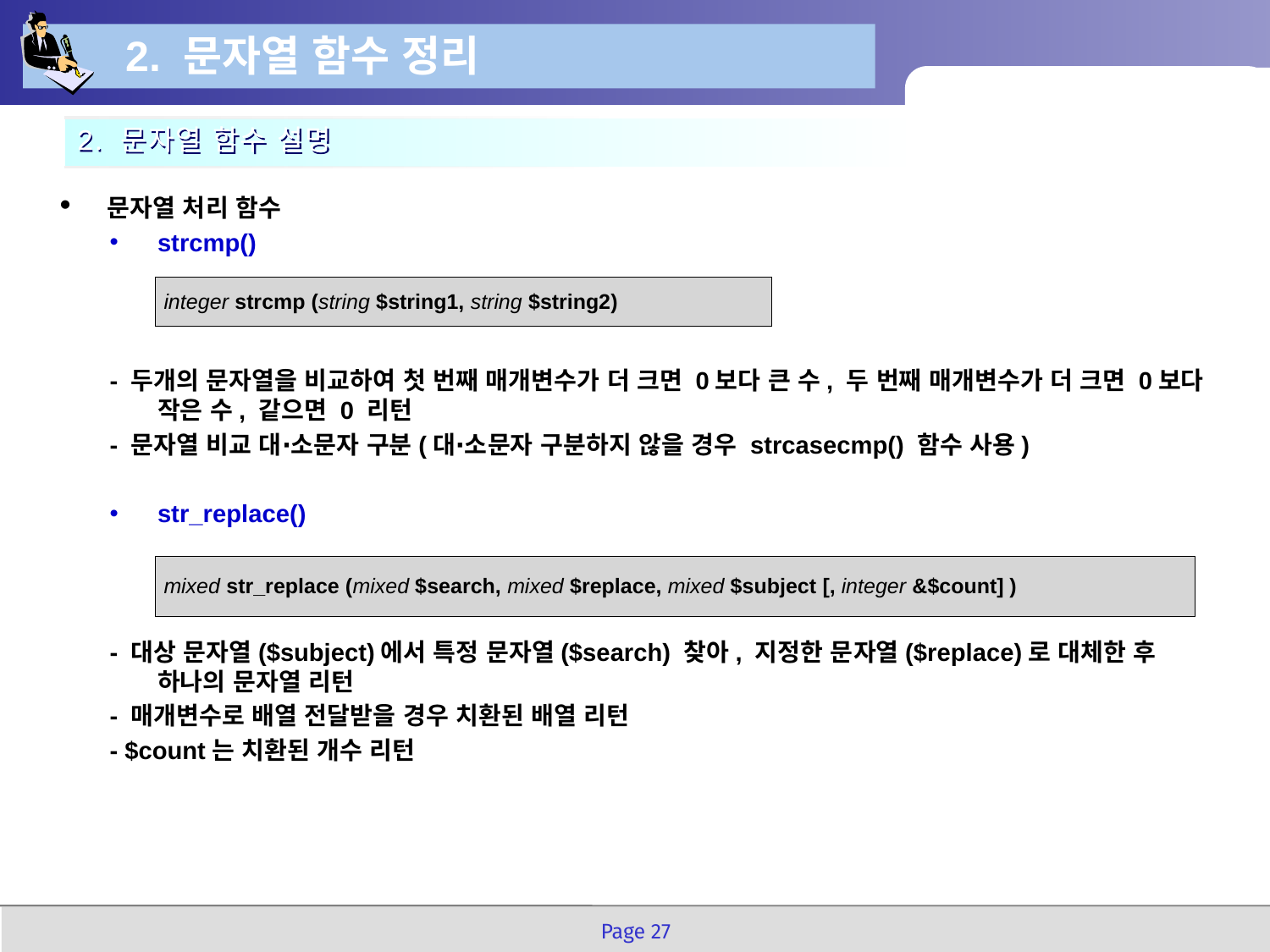

2. 문자열 함수 정리
2. 문자열 함수 설명

문자열 처리 함수
strcmp()

- 두개의 문자열을 비교하여 첫 번째 매개변수가 더 크면 0보다 큰 수, 두 번째 매개변수가 더 크면 0보다 작은 수, 같으면 0 리턴
- 문자열 비교 대⋅소문자 구분(대⋅소문자 구분하지 않을 경우 strcasecmp() 함수 사용)

str_replace()

- 대상 문자열($subject)에서 특정 문자열($search) 찾아, 지정한 문자열($replace)로 대체한 후 하나의 문자열 리턴
- 매개변수로 배열 전달받을 경우 치환된 배열 리턴
- $count는 치환된 개수 리턴
| integer strcmp (string $string1, string $string2) |
| --- |
| mixed str\_replace (mixed $search, mixed $replace, mixed $subject [, integer &$count] ) |
| --- |
Page 27